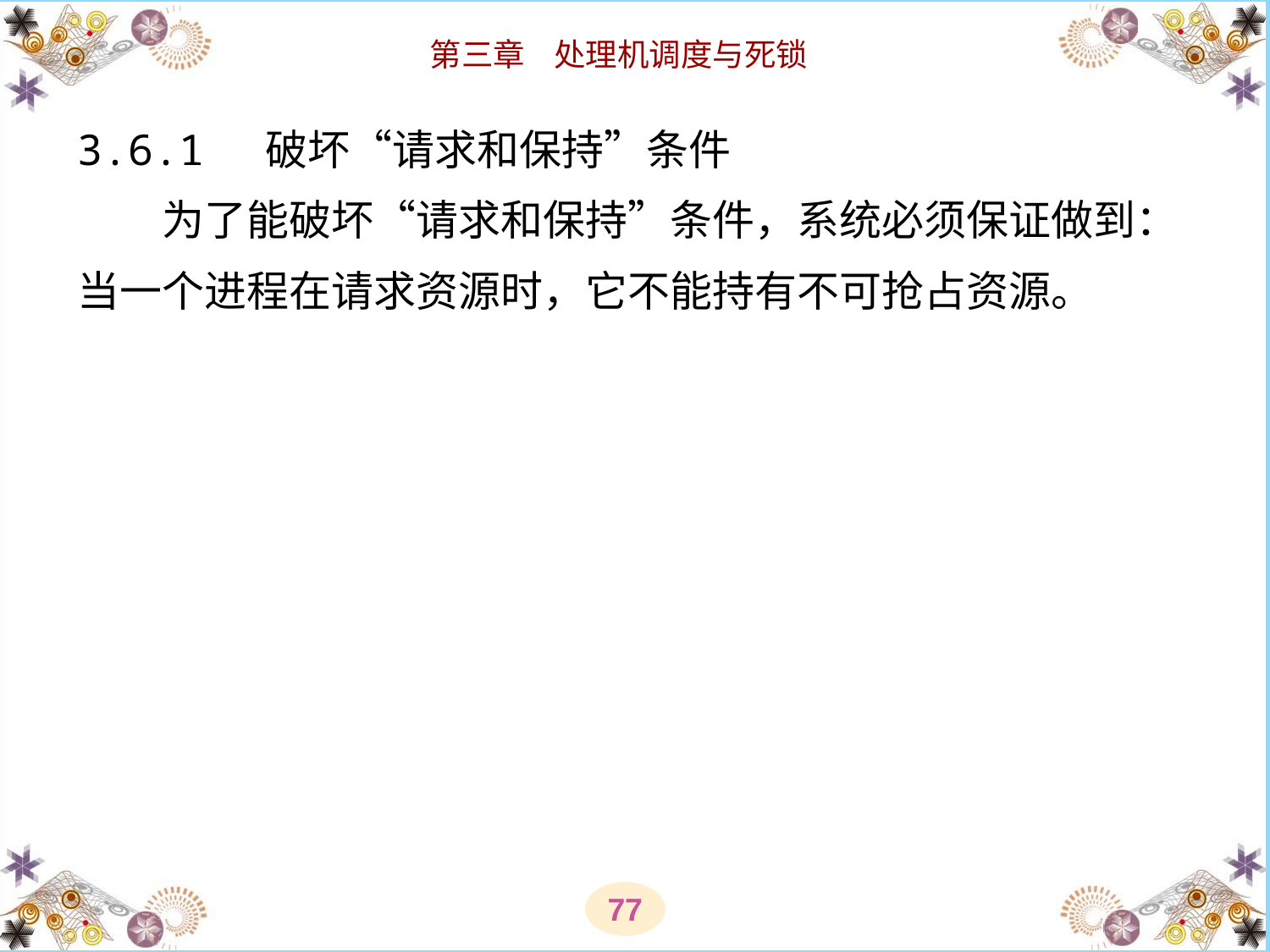

# 3.6.1  破坏“请求和保持”条件 　　为了能破坏“请求和保持”条件，系统必须保证做到：当一个进程在请求资源时，它不能持有不可抢占资源。